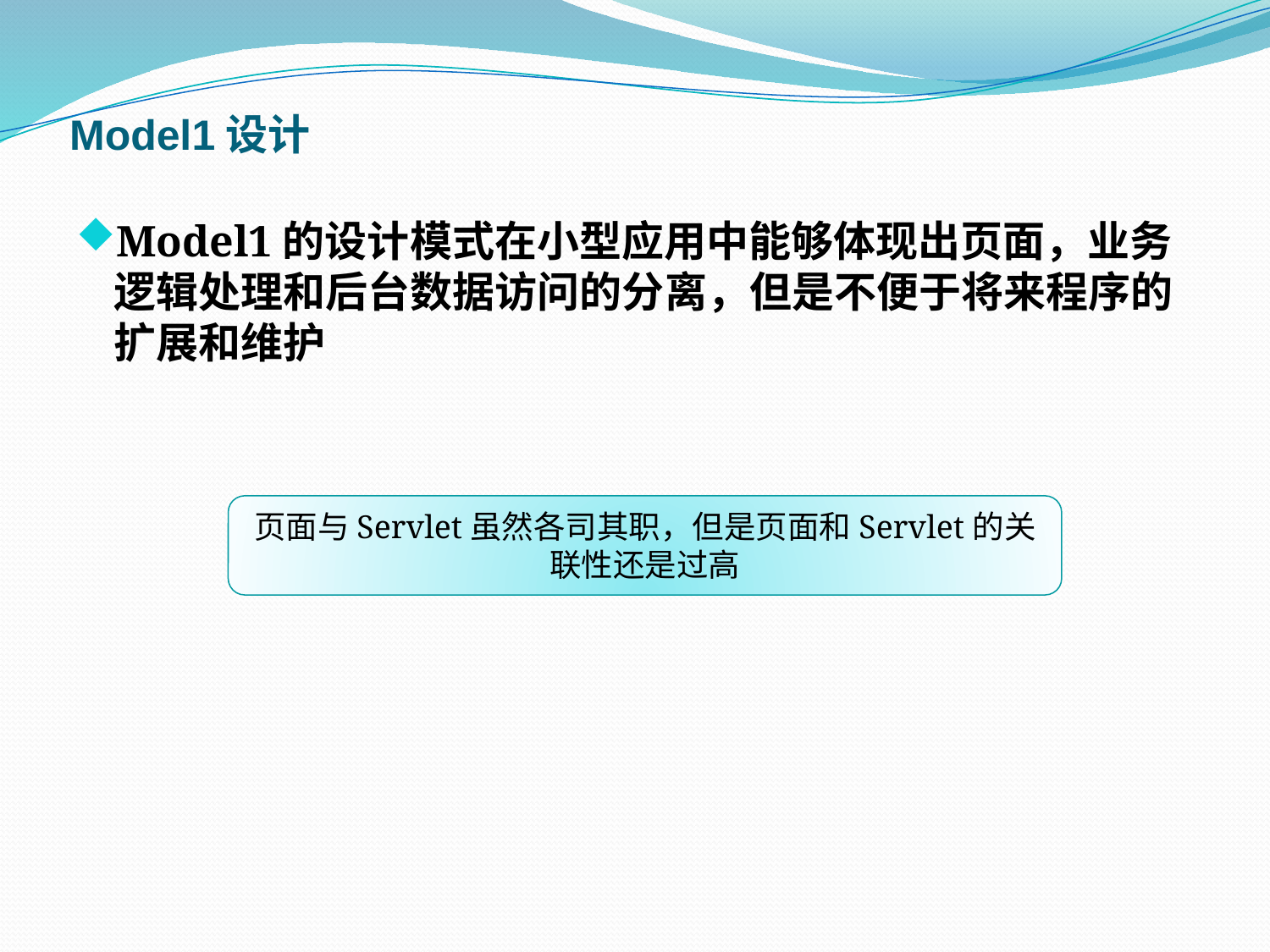

# Model1设计
Model1的设计模式在小型应用中能够体现出页面，业务逻辑处理和后台数据访问的分离，但是不便于将来程序的扩展和维护
页面与Servlet虽然各司其职，但是页面和Servlet的关联性还是过高